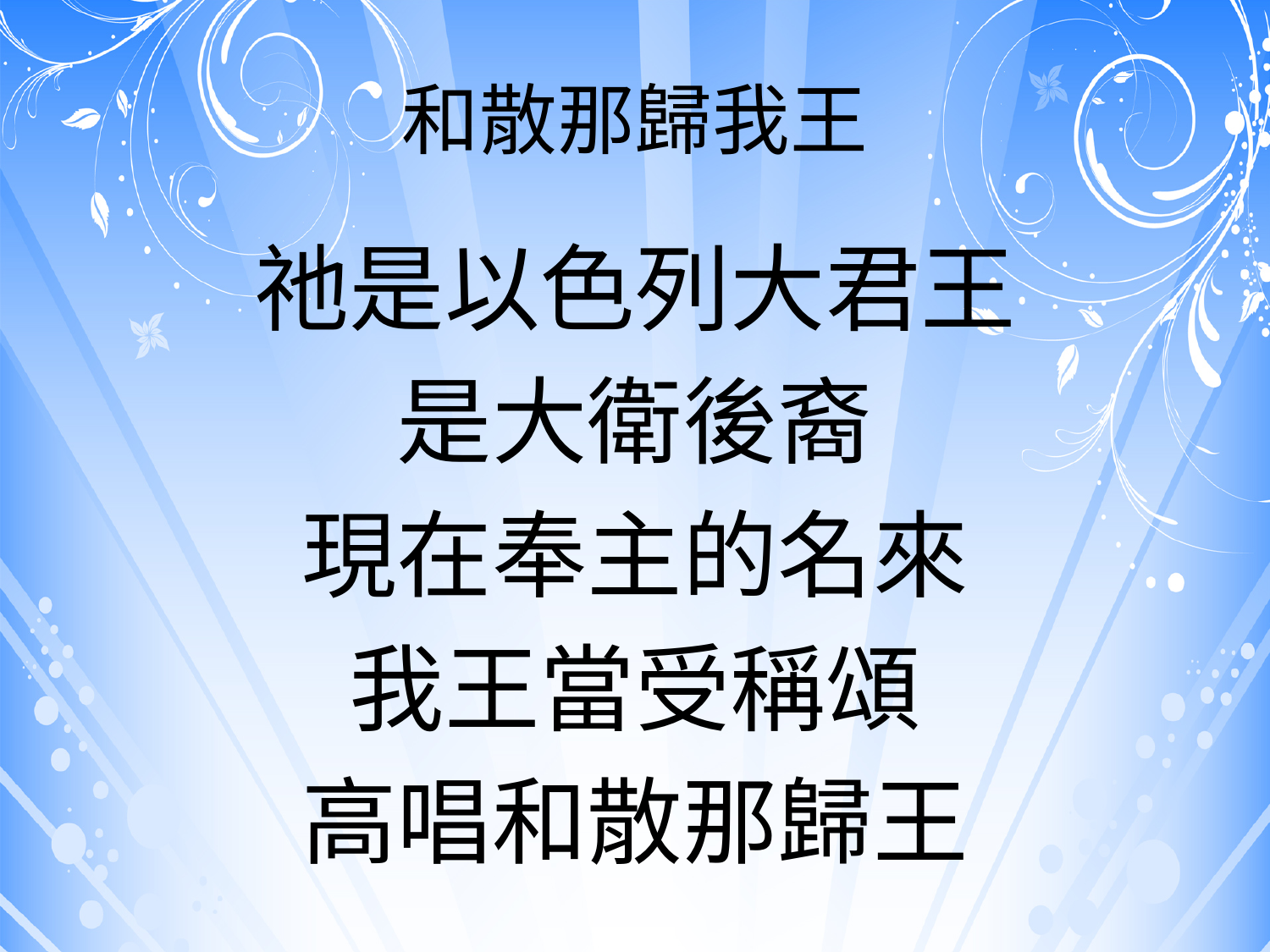

# 和散那歸我王
祂是以色列大君王
是大衛後裔
現在奉主的名來
我王當受稱頌
高唱和散那歸王